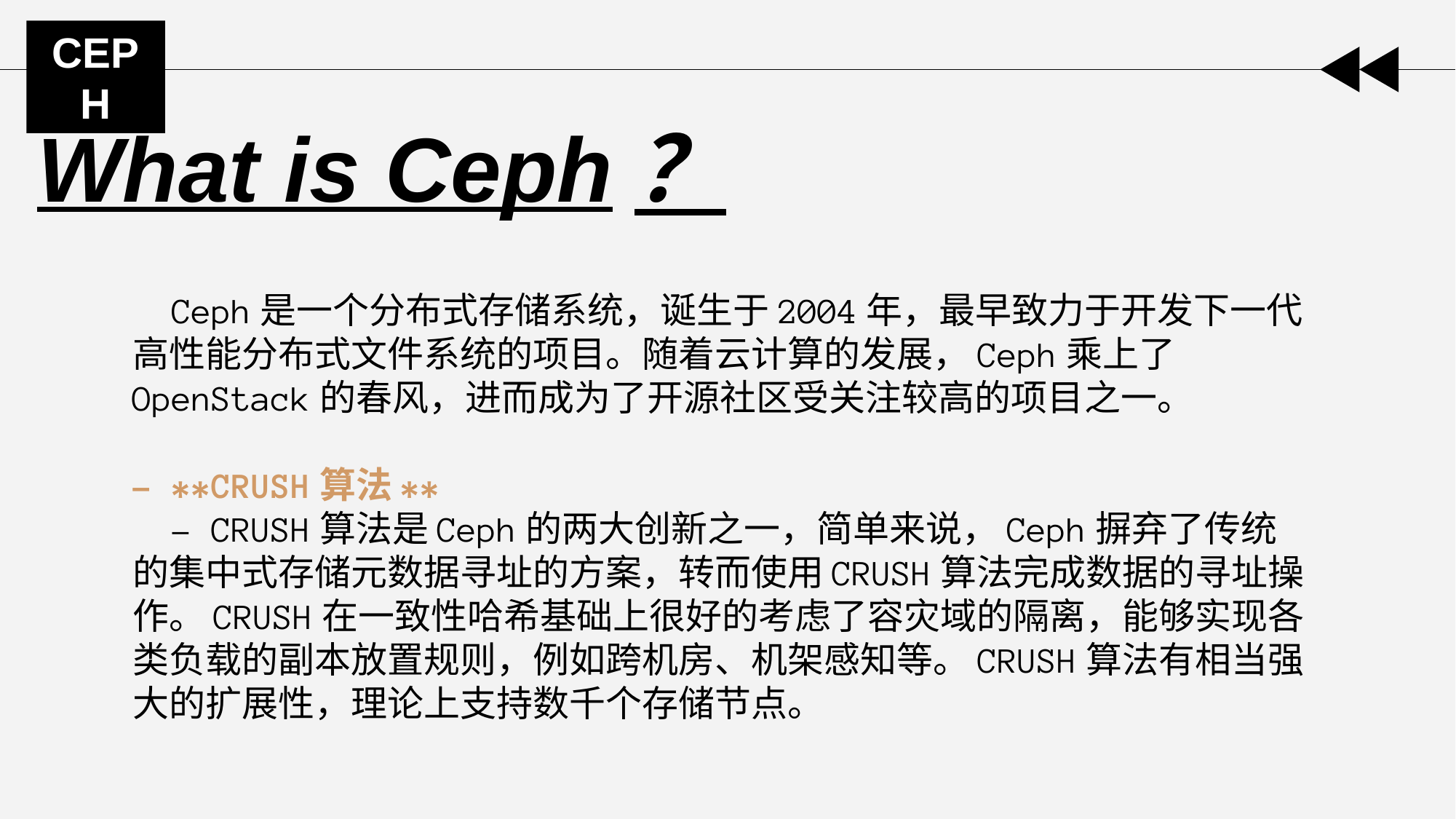

CEPH

What is Ceph？
  Ceph是一个分布式存储系统，诞生于2004年，最早致力于开发下一代高性能分布式文件系统的项目。随着云计算的发展，Ceph乘上了OpenStack的春风，进而成为了开源社区受关注较高的项目之一。
- **CRUSH算法**
  - CRUSH算法是Ceph的两大创新之一，简单来说，Ceph摒弃了传统的集中式存储元数据寻址的方案，转而使用CRUSH算法完成数据的寻址操作。CRUSH在一致性哈希基础上很好的考虑了容灾域的隔离，能够实现各类负载的副本放置规则，例如跨机房、机架感知等。CRUSH算法有相当强大的扩展性，理论上支持数千个存储节点。